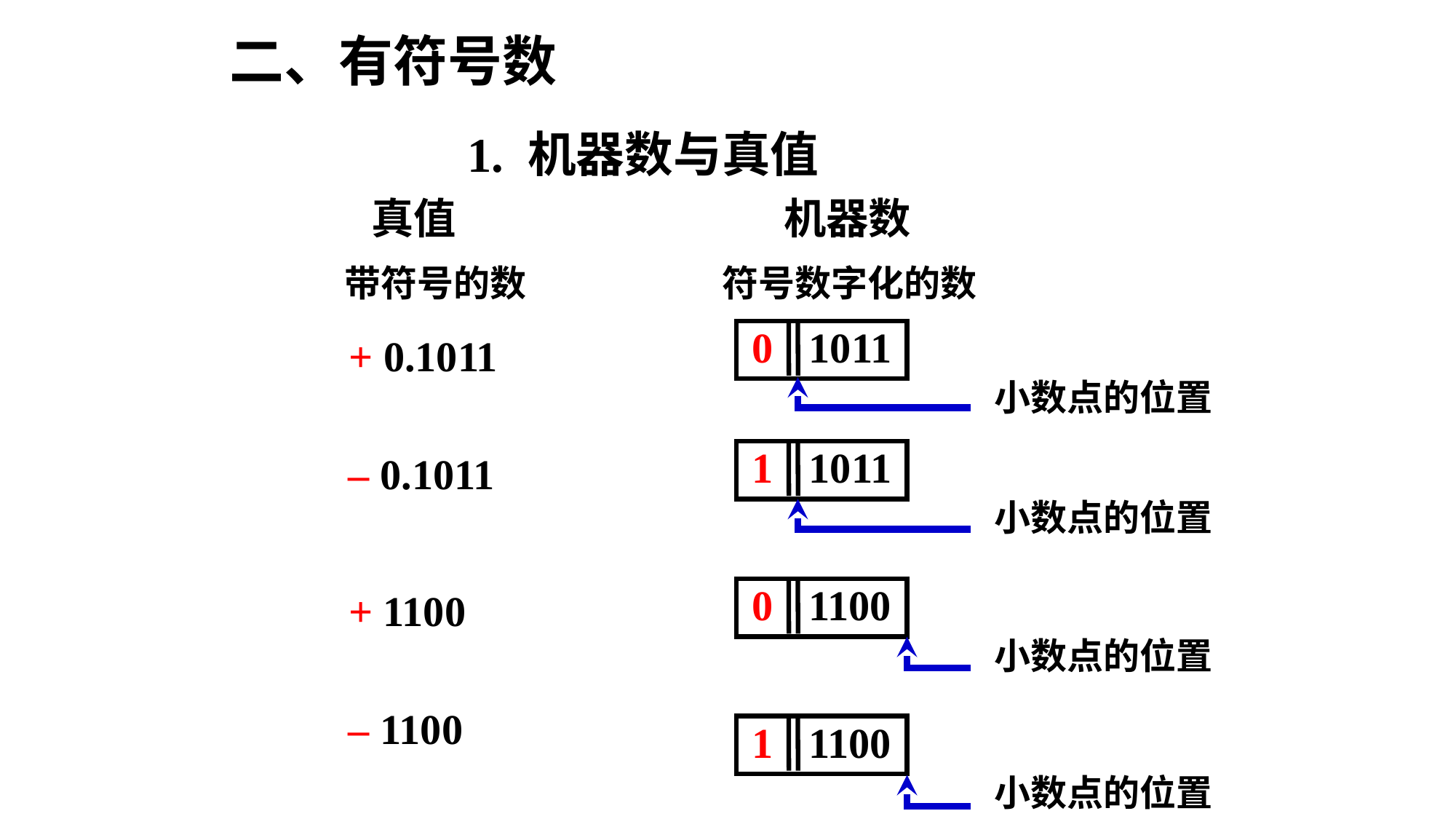

二、有符号数
1. 机器数与真值
真值                                  机器数
带符号的数                        符号数字化的数
0    1011

小数点的位置

+ 0.1011
1    1011

小数点的位置

– 0.1011
0    1100

小数点的位置

+ 1100
– 1100
1    1100

小数点的位置